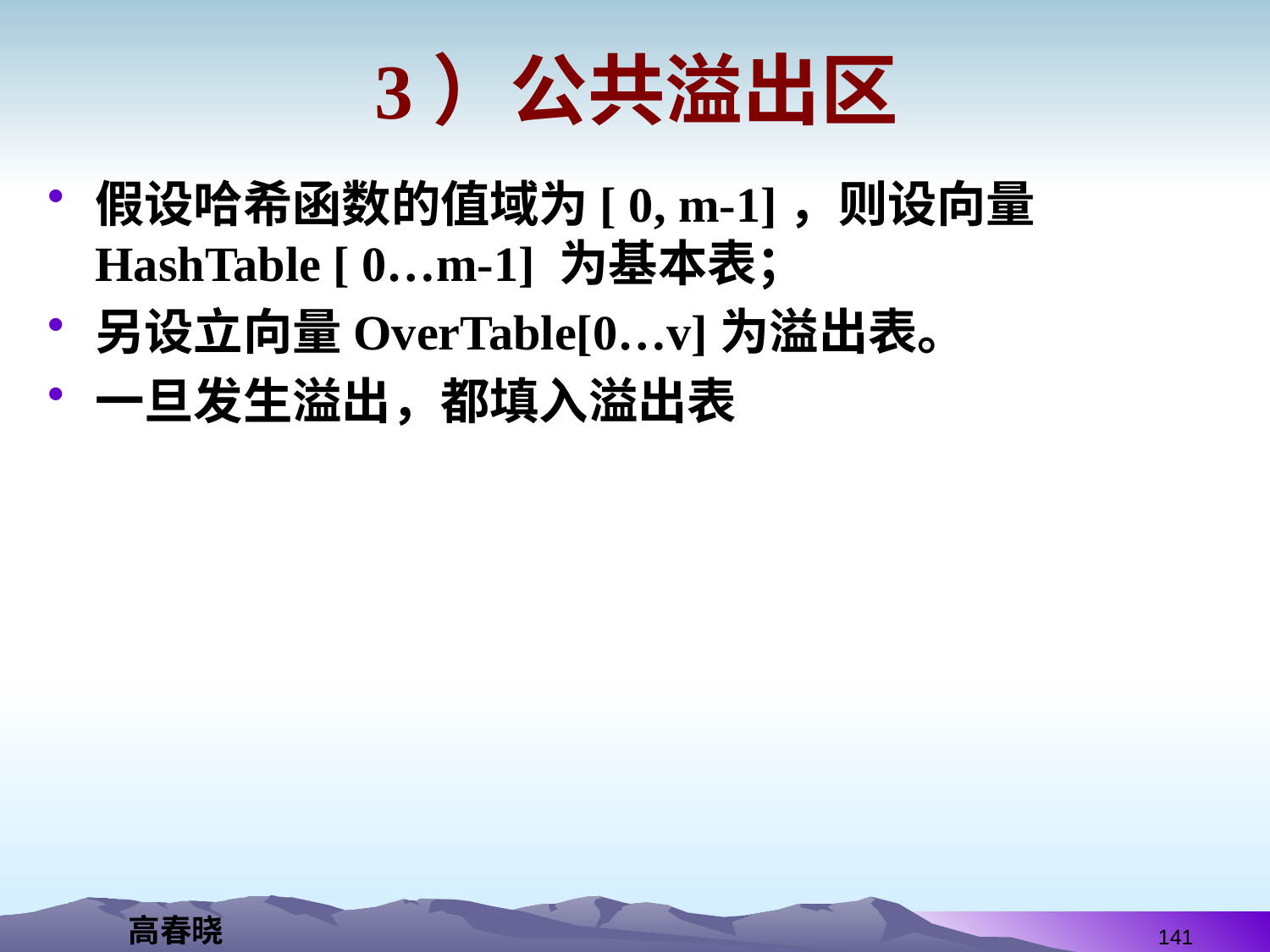

# 3）公共溢出区
假设哈希函数的值域为[ 0, m-1]，则设向量HashTable [ 0…m-1] 为基本表；
另设立向量OverTable[0…v]为溢出表。
一旦发生溢出，都填入溢出表
141